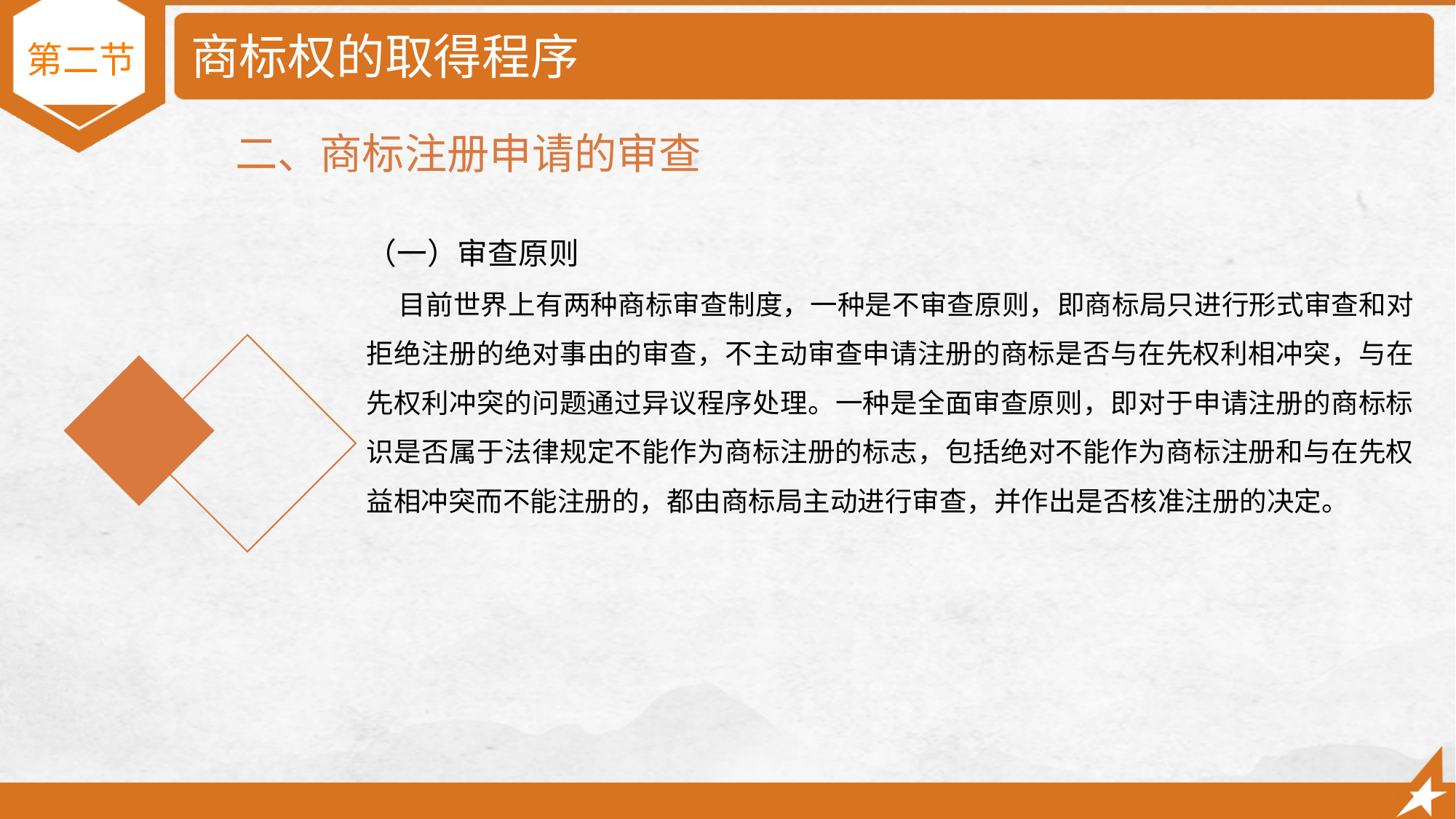

# 商标权的取得程序
第二节
二、商标注册申请的审查
（一）审查原则
    目前世界上有两种商标审查制度，一种是不审查原则，即商标局只进行形式审查和对拒绝注册的绝对事由的审查，不主动审查申请注册的商标是否与在先权利相冲突，与在先权利冲突的问题通过异议程序处理。一种是全面审查原则，即对于申请注册的商标标识是否属于法律规定不能作为商标注册的标志，包括绝对不能作为商标注册和与在先权益相冲突而不能注册的，都由商标局主动进行审查，并作出是否核准注册的决定。